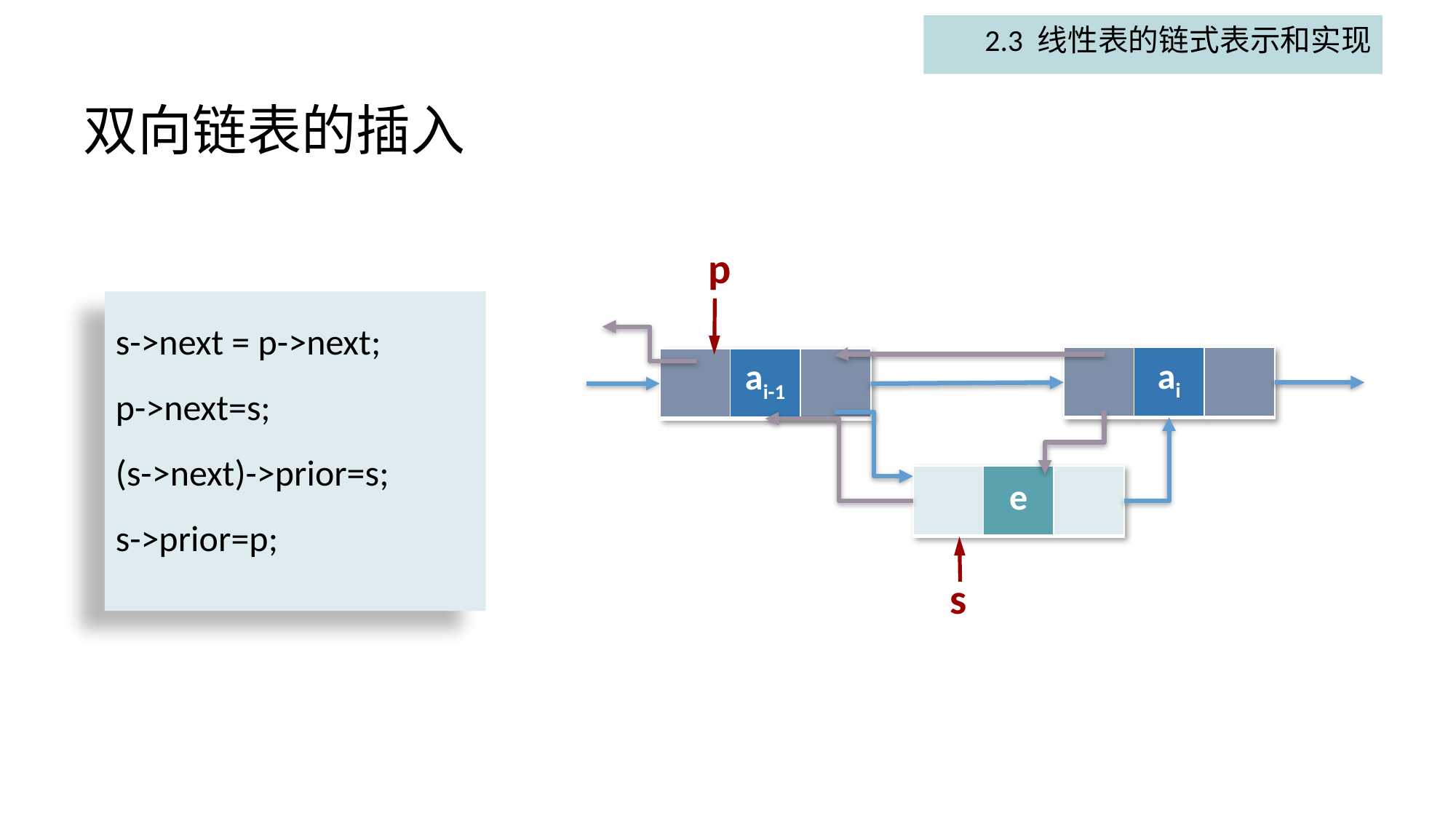

2.3 线性表的链式表示和实现

# 双向链表的插入
p

s->next = p->next;
p->next=s;
(s->next)->prior=s;
s->prior=p;
|  | ai |  |
| --- | --- | --- |
|  | ai-1 |  |
| --- | --- | --- |

|  | e |  |
| --- | --- | --- |

s